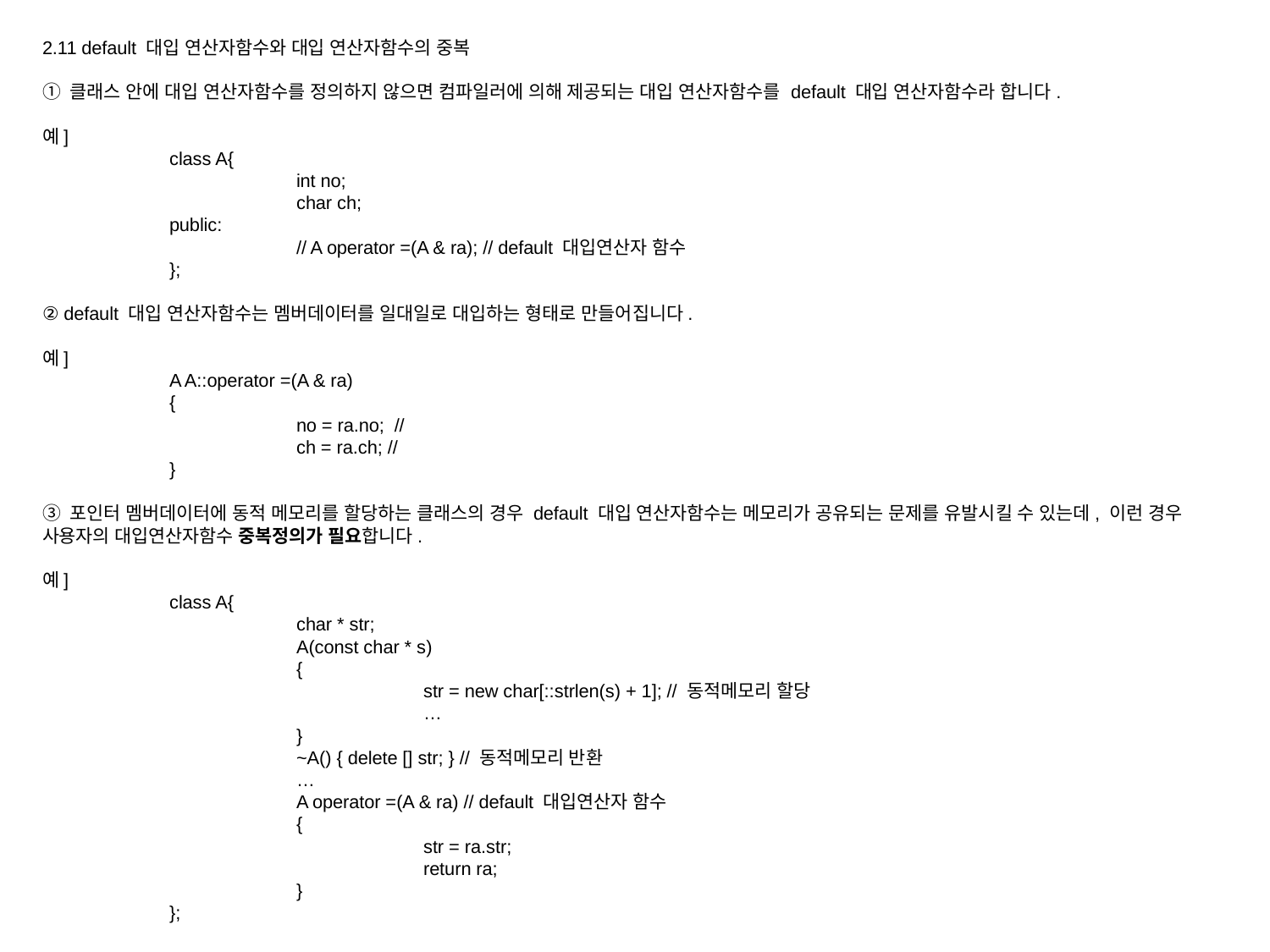

2.11 default 대입 연산자함수와 대입 연산자함수의 중복

① 클래스 안에 대입 연산자함수를 정의하지 않으면 컴파일러에 의해 제공되는 대입 연산자함수를 default 대입 연산자함수라 합니다.

예]
	class A{
		int no;
		char ch;
	public:
		// A operator =(A & ra); // default 대입연산자 함수
	};

② default 대입 연산자함수는 멤버데이터를 일대일로 대입하는 형태로 만들어집니다.

예]
	A A::operator =(A & ra)
	{
		no = ra.no;  //
		ch = ra.ch; //
	}

③ 포인터 멤버데이터에 동적 메모리를 할당하는 클래스의 경우 default 대입 연산자함수는 메모리가 공유되는 문제를 유발시킬 수 있는데, 이런 경우 사용자의 대입연산자함수 중복정의가 필요합니다.

예]
	class A{
		char * str;
		A(const char * s)
		{
			str = new char[::strlen(s) + 1]; // 동적메모리 할당
			…
		}
		~A() { delete [] str; } // 동적메모리 반환
		…
		A operator =(A & ra) // default 대입연산자 함수
		{
			str = ra.str;
			return ra;
		}
	};